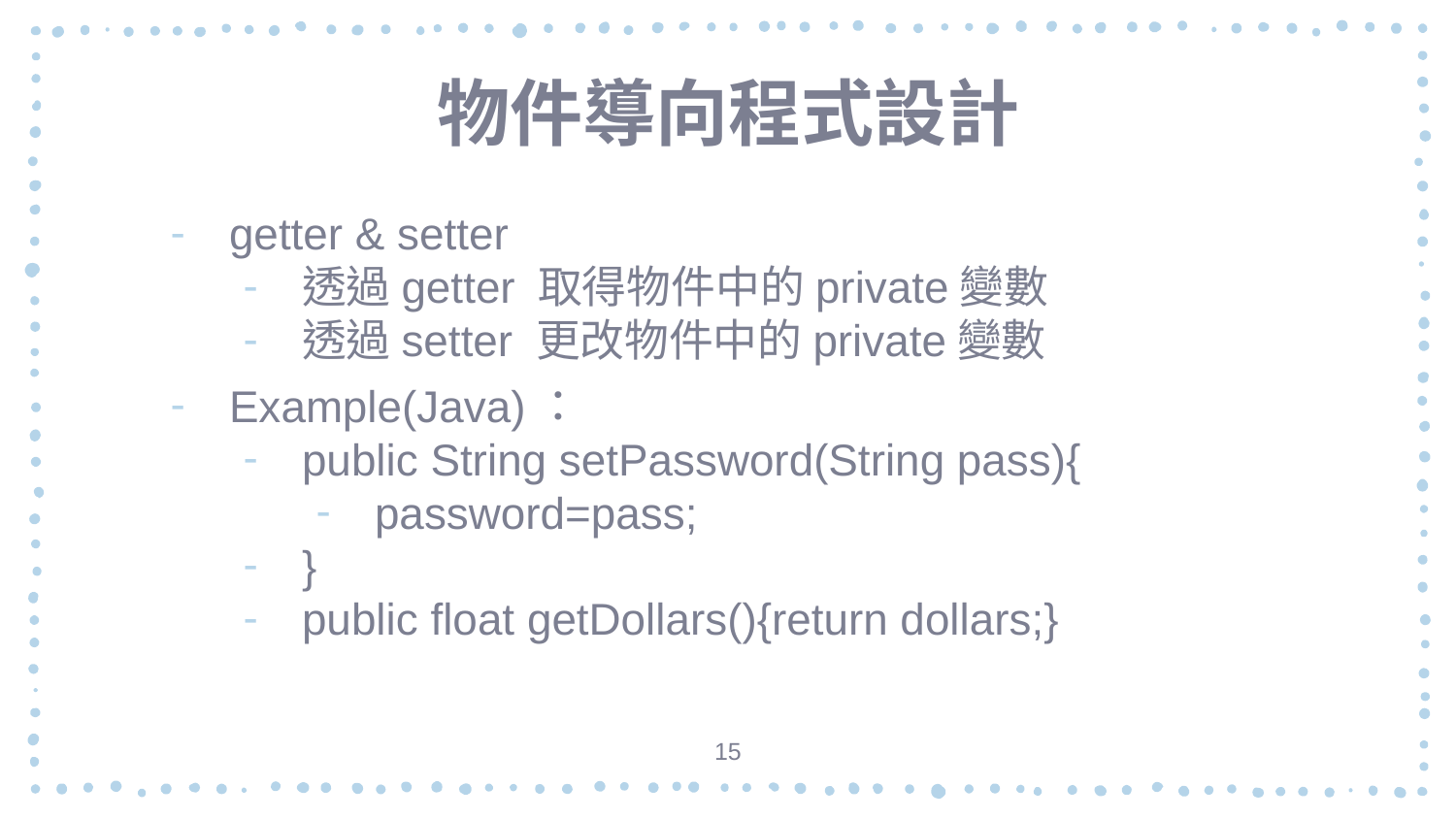

# 物件導向程式設計
getter & setter
透過getter 取得物件中的private變數
透過setter 更改物件中的private變數
Example(Java)：
public String setPassword(String pass){
password=pass;
}
public float getDollars(){return dollars;}
15